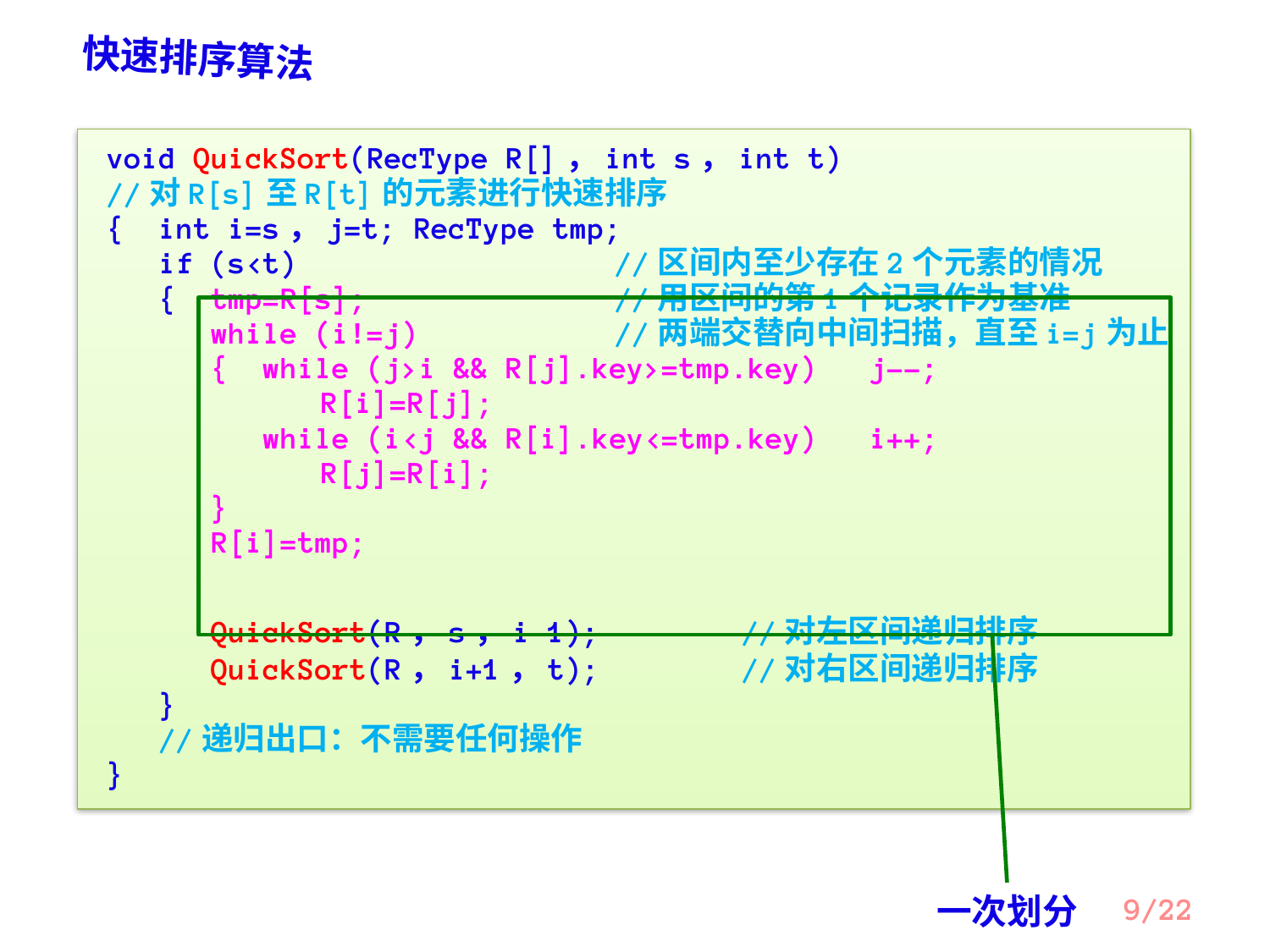

快速排序算法
void QuickSort(RecType R[]，int s，int t)
//对R[s]至R[t]的元素进行快速排序
{  int i=s，j=t; RecType tmp;
   if (s<t)         		//区间内至少存在2个元素的情况
   {  tmp=R[s];	   	//用区间的第1个记录作为基准
      while (i!=j)  		//两端交替向中间扫描，直至i=j为止
      {  while (j>i && R[j].key>=tmp.key)   j--;
	     R[i]=R[j];
         while (i<j && R[i].key<=tmp.key)   i++;
	     R[j]=R[i];
      }
      R[i]=tmp;
      QuickSort(R，s，i-1); 	//对左区间递归排序
      QuickSort(R，i+1，t); 	//对右区间递归排序
   }
   //递归出口：不需要任何操作
}

一次划分
9/22